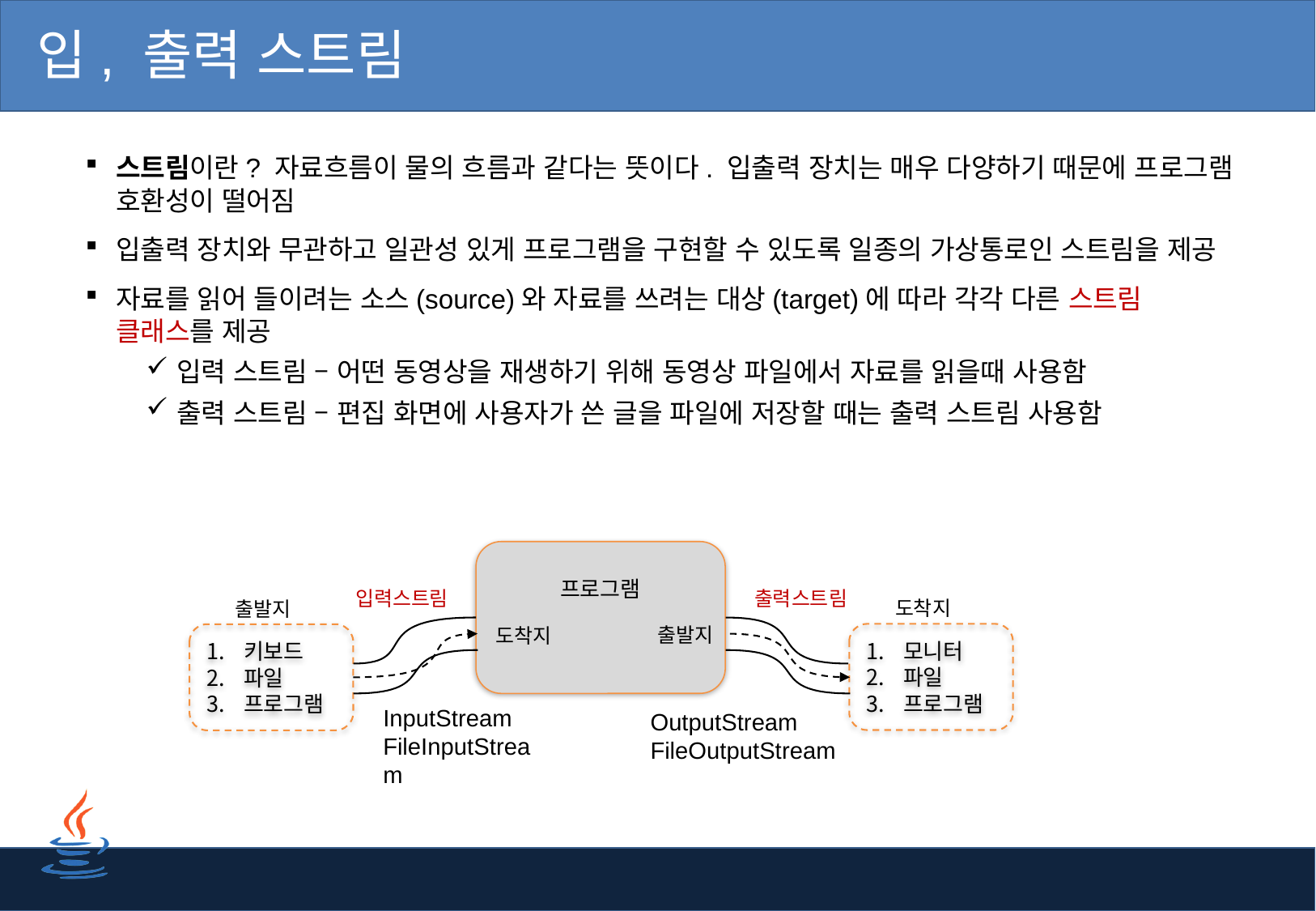

입, 출력 스트림
스트림이란? 자료흐름이 물의 흐름과 같다는 뜻이다. 입출력 장치는 매우 다양하기 때문에 프로그램 호환성이 떨어짐
입출력 장치와 무관하고 일관성 있게 프로그램을 구현할 수 있도록 일종의 가상통로인 스트림을 제공
자료를 읽어 들이려는 소스(source)와 자료를 쓰려는 대상(target)에 따라 각각 다른 스트림 클래스를 제공
입력 스트림 – 어떤 동영상을 재생하기 위해 동영상 파일에서 자료를 읽을때 사용함
출력 스트림 – 편집 화면에 사용자가 쓴 글을 파일에 저장할 때는 출력 스트림 사용함

프로그램
입력스트림
출력스트림
도착지
출발지
출발지
도착지
모니터
파일
프로그램
키보드
파일
프로그램
InputStream
FileInputStream
OutputStream
FileOutputStream